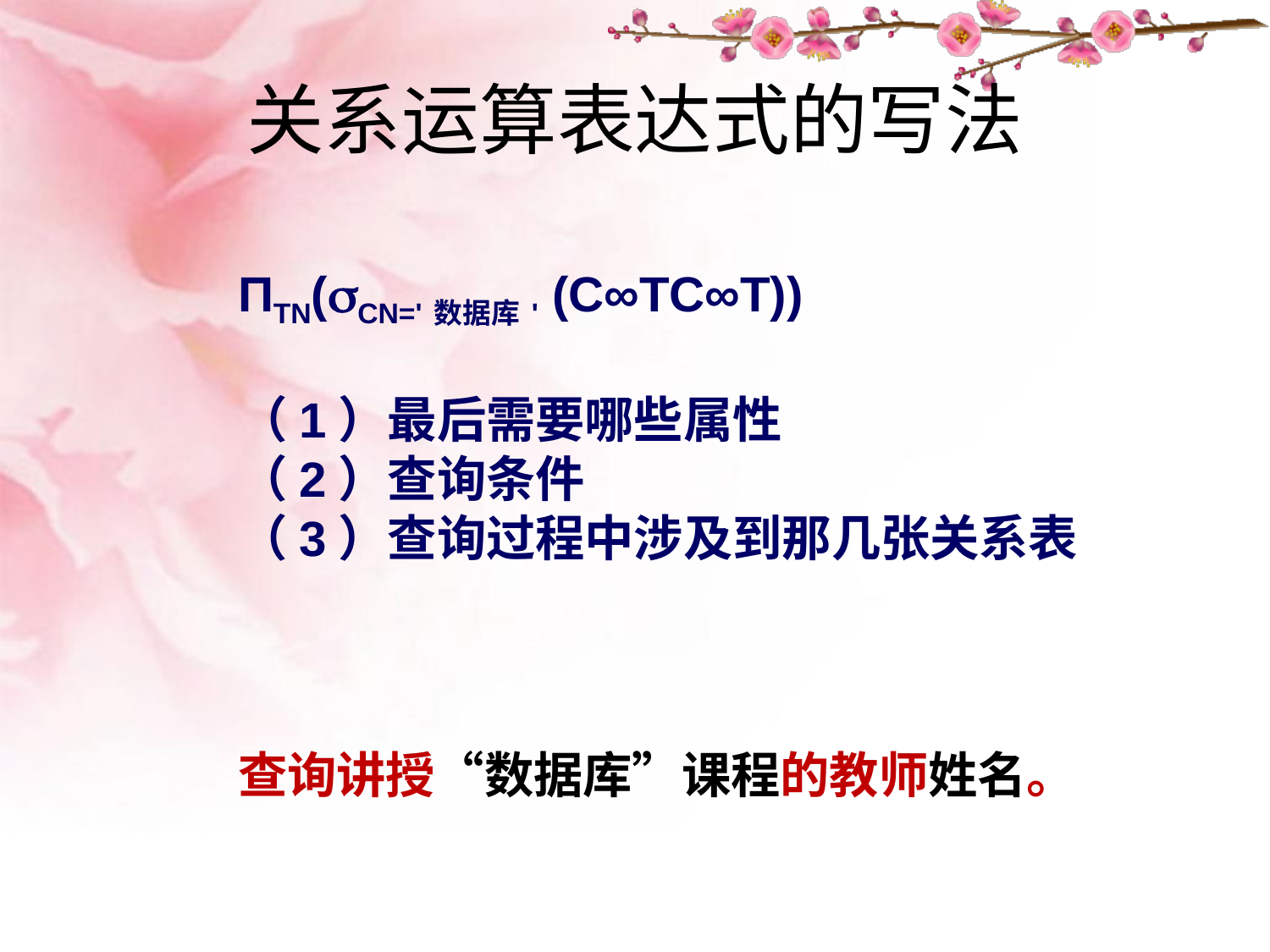

# 关系运算表达式的写法
ΠTN(σCN='数据库' (C∞TC∞T))

（1）最后需要哪些属性
（2）查询条件
（3）查询过程中涉及到那几张关系表

查询讲授“数据库”课程的教师姓名。